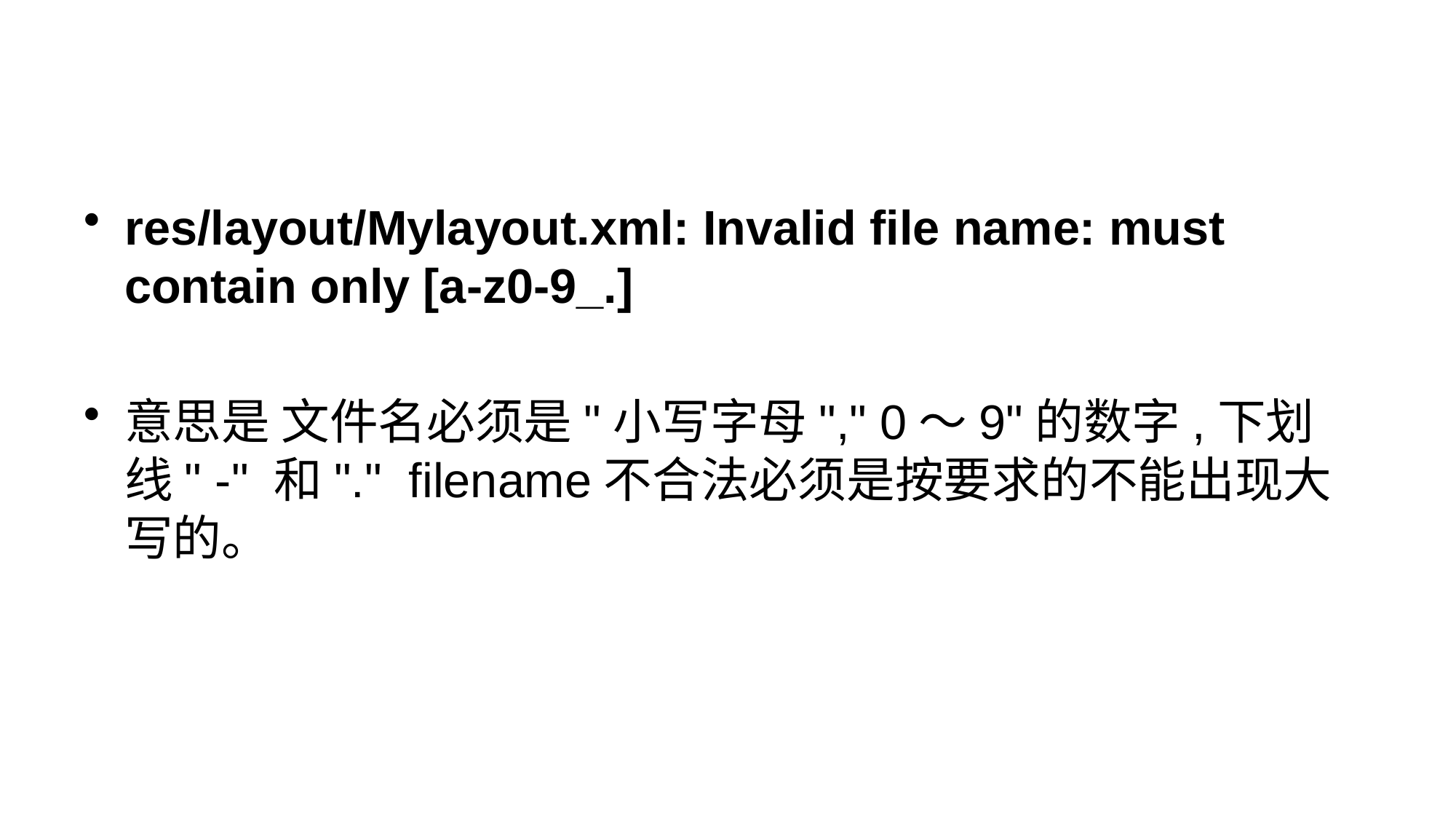

#
res/layout/Mylayout.xml: Invalid file name: must contain only [a-z0-9_.]

意思是 文件名必须是"小写字母"," 0～9"的数字,下划线" -" 和"."  filename不合法必须是按要求的不能出现大写的。